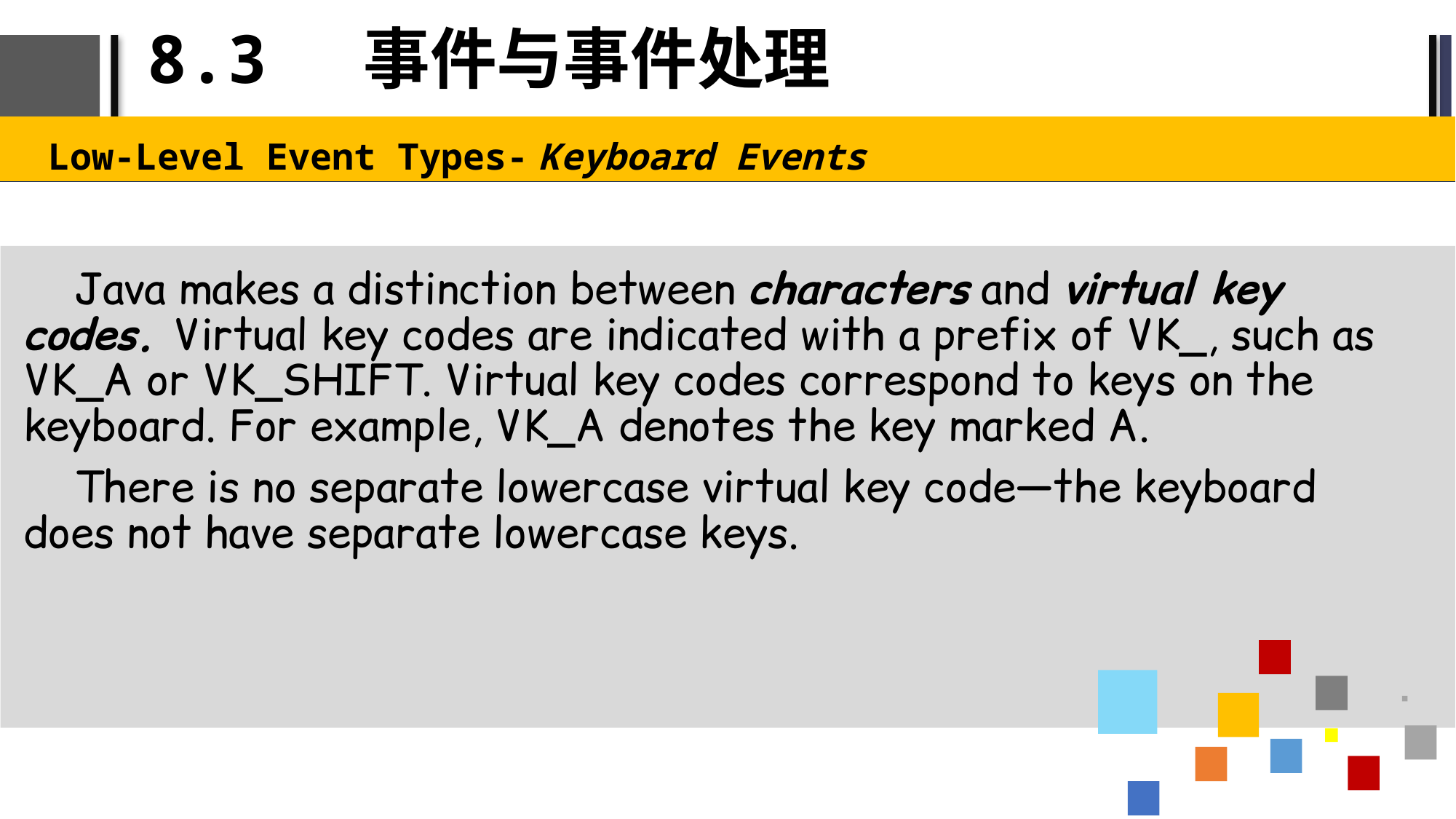

# 8.3  事件与事件处理

Low-Level Event Types- Keyboard Events

    Java makes a distinction between characters and virtual key codes. Virtual key codes are indicated with a prefix of VK_, such as VK_A or VK_SHIFT. Virtual key codes correspond to keys on the keyboard. For example, VK_A denotes the key marked A.
    There is no separate lowercase virtual key code—the keyboard does not have separate lowercase keys.